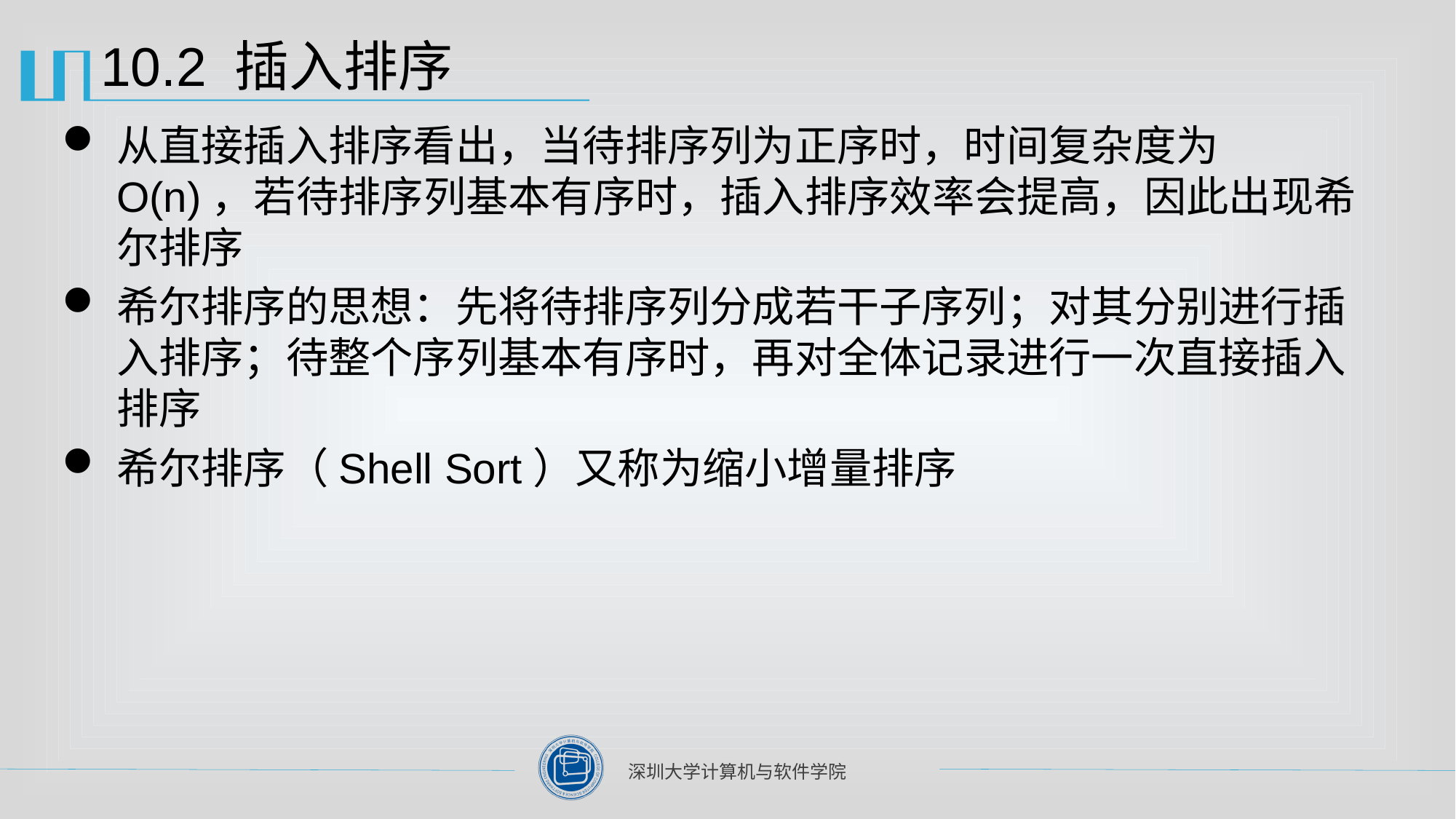

# 10.2 插入排序
从直接插入排序看出，当待排序列为正序时，时间复杂度为O(n)，若待排序列基本有序时，插入排序效率会提高，因此出现希尔排序
希尔排序的思想：先将待排序列分成若干子序列；对其分别进行插入排序；待整个序列基本有序时，再对全体记录进行一次直接插入排序
希尔排序（Shell Sort）又称为缩小增量排序

20